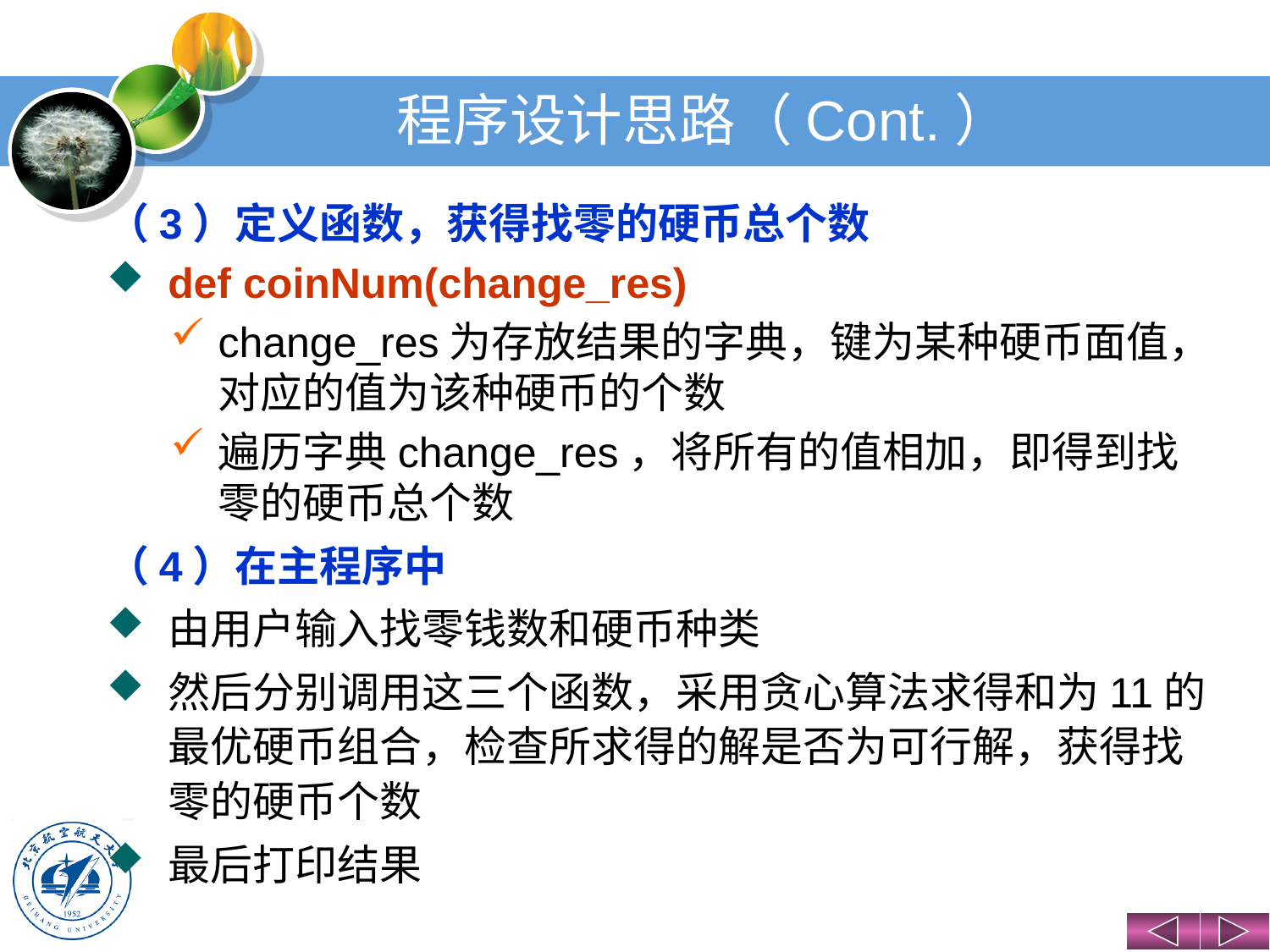

# 程序设计思路（Cont.）
（3）定义函数，获得找零的硬币总个数
def coinNum(change_res)
change_res为存放结果的字典，键为某种硬币面值，对应的值为该种硬币的个数
遍历字典change_res，将所有的值相加，即得到找零的硬币总个数
（4）在主程序中
由用户输入找零钱数和硬币种类
然后分别调用这三个函数，采用贪心算法求得和为11的最优硬币组合，检查所求得的解是否为可行解，获得找零的硬币个数
最后打印结果
137